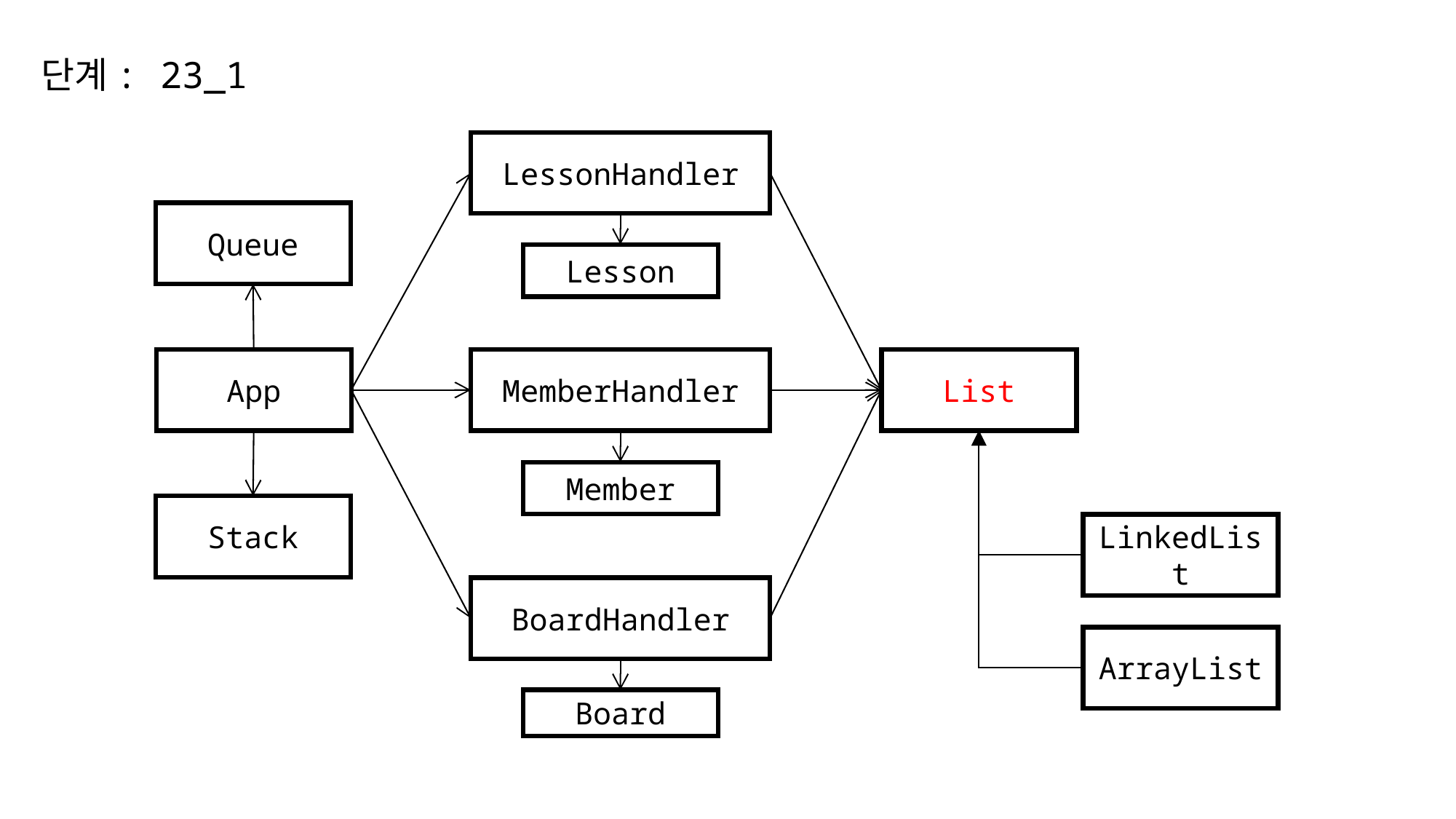

단계: 23_1
LessonHandler
Queue
Lesson
MemberHandler
List
App
Member
Stack
LinkedList
BoardHandler
ArrayList
Board